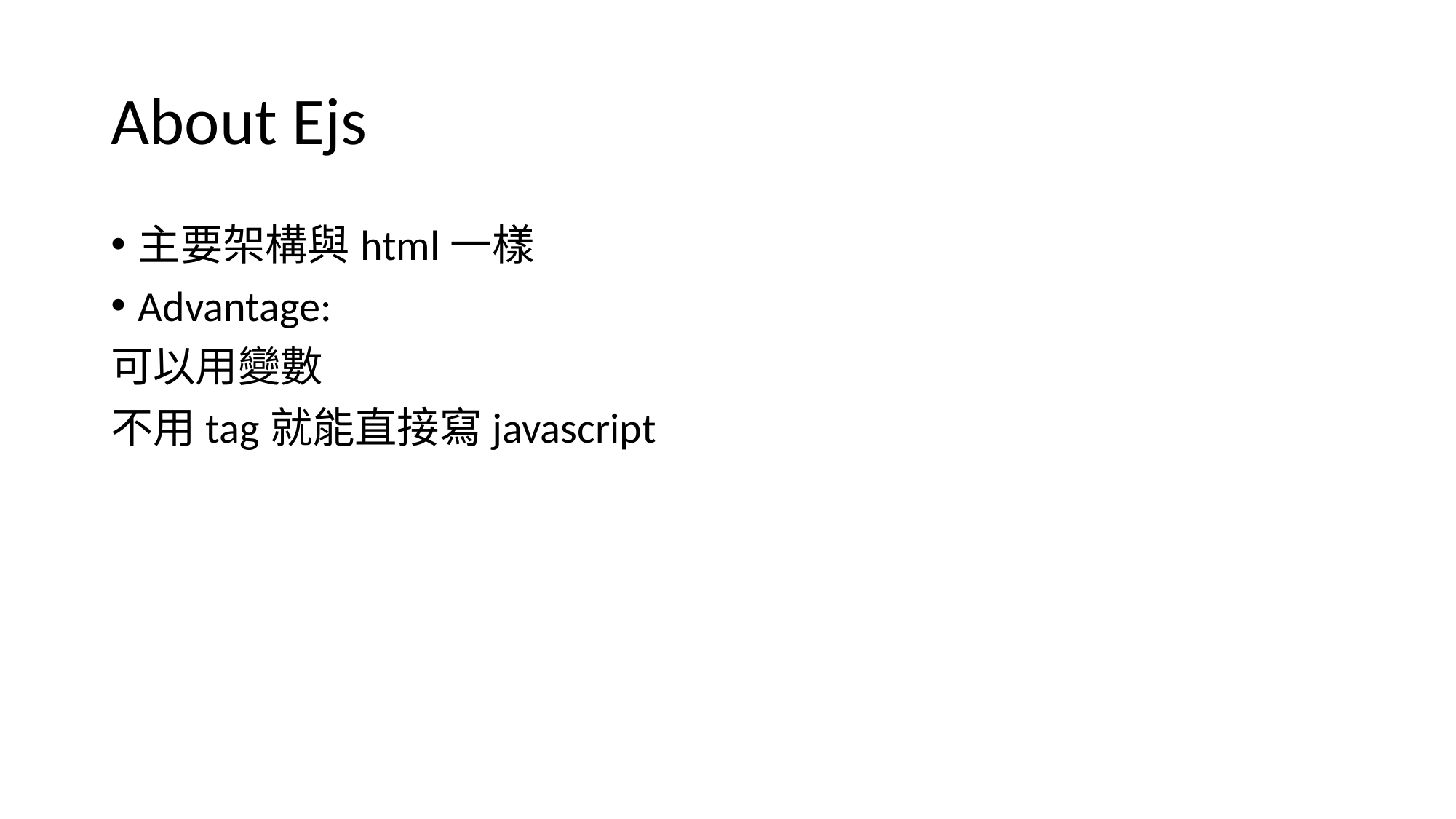

# About Ejs
主要架構與html一樣
Advantage:
可以用變數
不用tag就能直接寫javascript